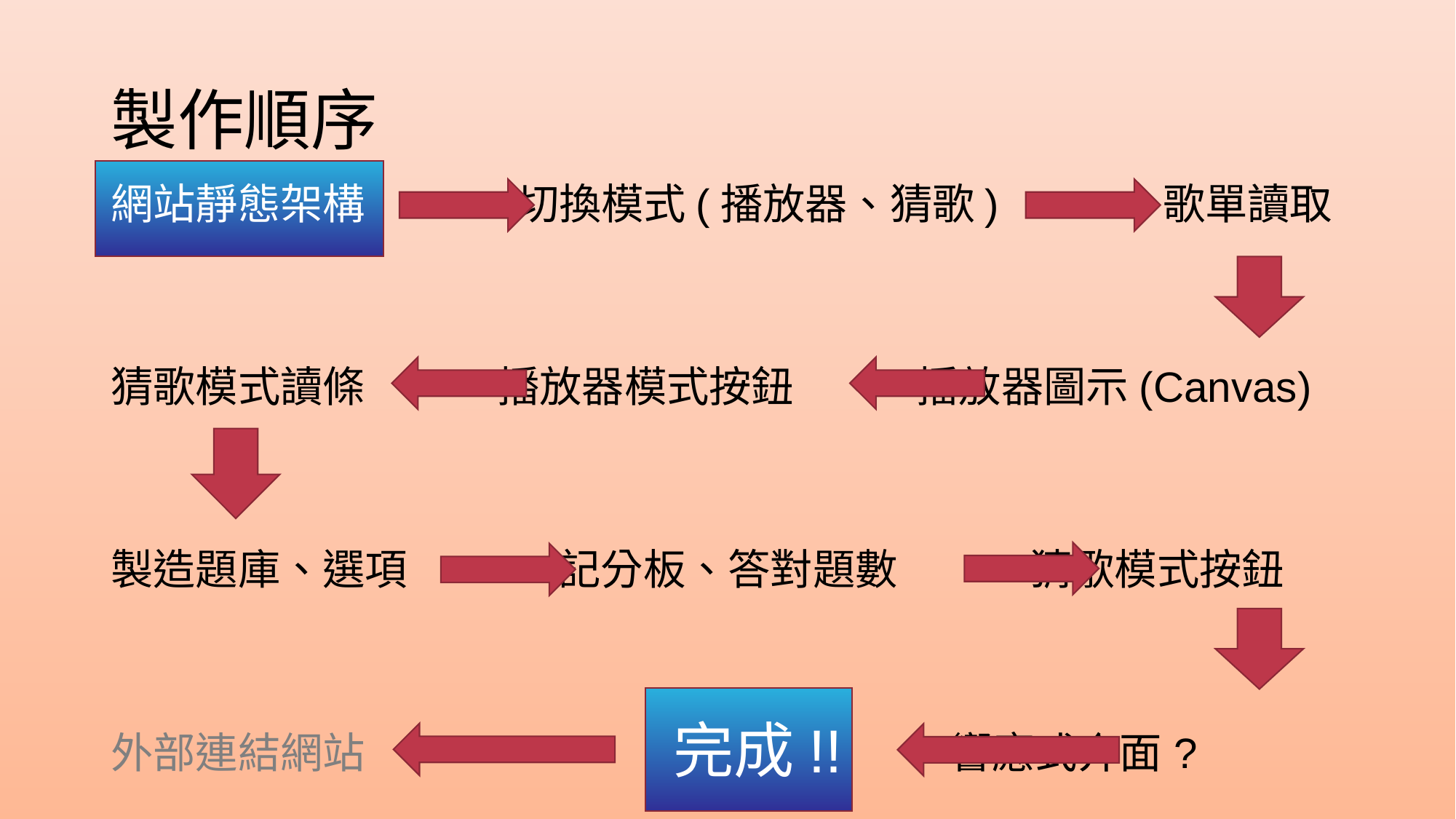

# 製作順序

網站靜態架構                切換模式(播放器、猜歌)             歌單讀取

猜歌模式讀條              播放器模式按鈕             播放器圖示(Canvas)

製造題庫、選項                記分板、答對題數              猜歌模式按鈕

外部連結網站                                                              響應式介面?

完成!!